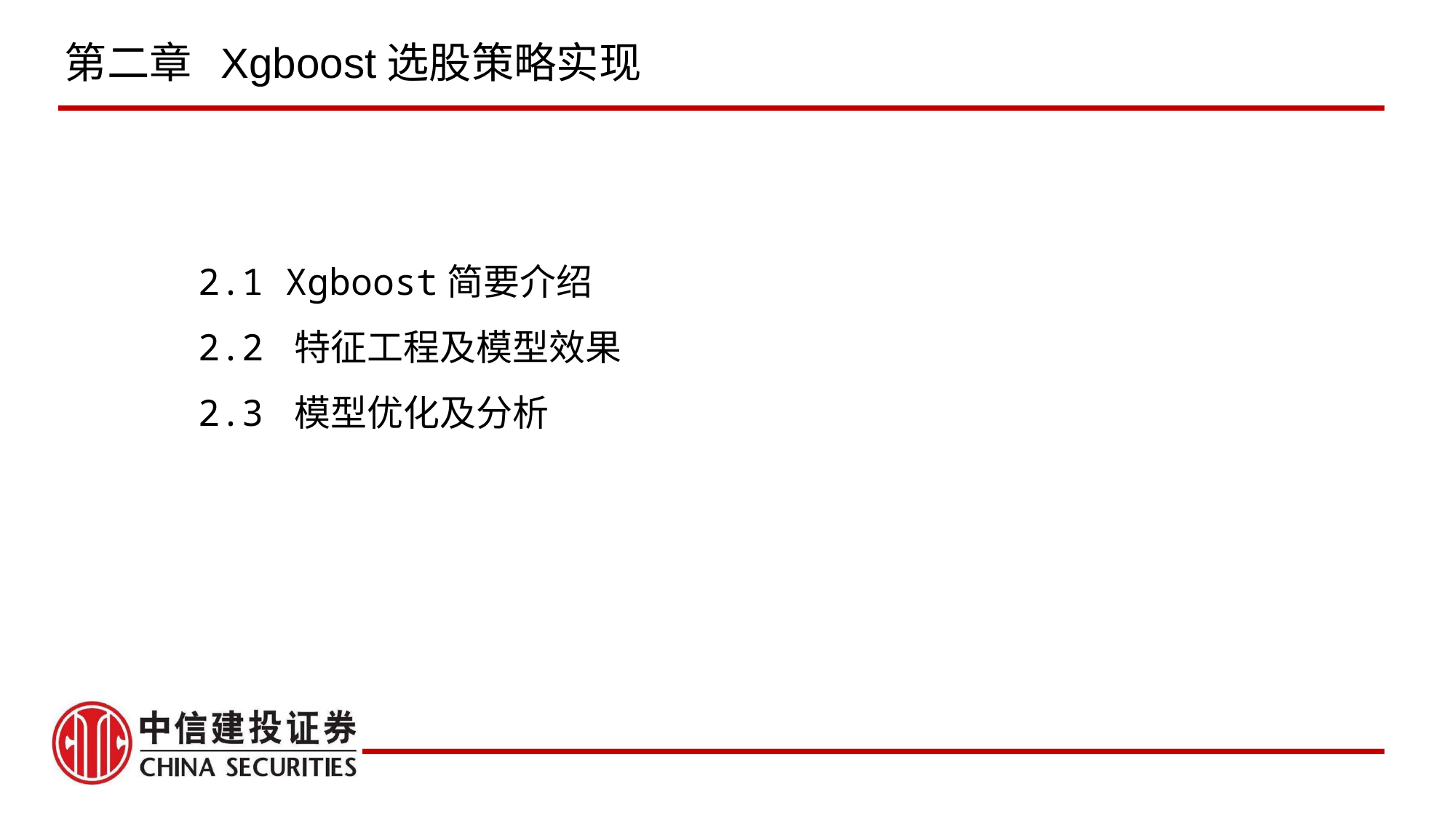

第二章  Xgboost选股策略实现

2.1 Xgboost简要介绍
2.2 特征工程及模型效果
2.3 模型优化及分析